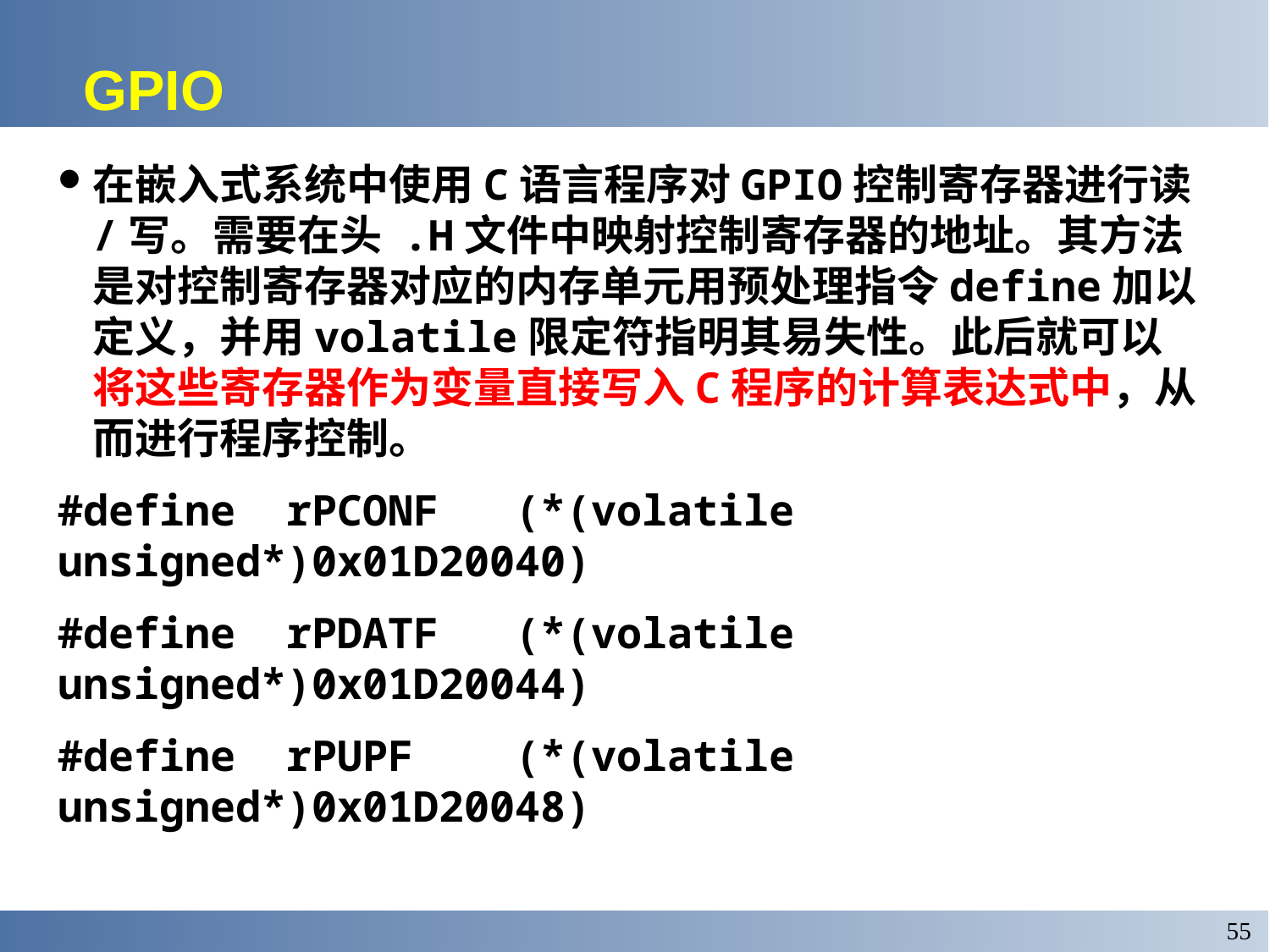

GPIO
在嵌入式系统中使用C语言程序对GPIO控制寄存器进行读/写。需要在头 .H文件中映射控制寄存器的地址。其方法是对控制寄存器对应的内存单元用预处理指令define加以定义，并用volatile限定符指明其易失性。此后就可以将这些寄存器作为变量直接写入C程序的计算表达式中，从而进行程序控制。
#define  rPCONF   (*(volatile unsigned*)0x01D20040)
#define  rPDATF   (*(volatile unsigned*)0x01D20044)
#define  rPUPF    (*(volatile unsigned*)0x01D20048)